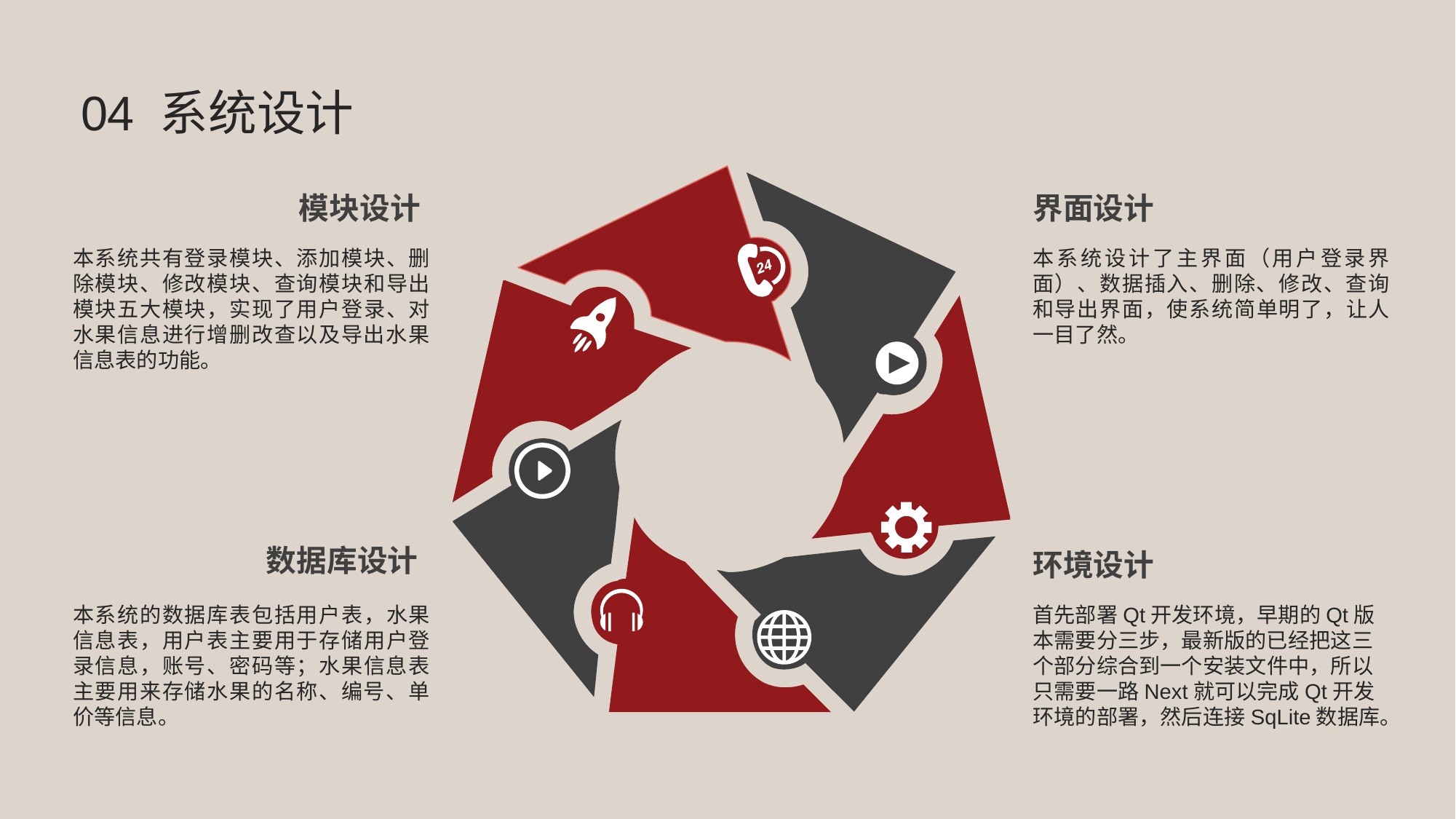

04 系统设计

模块设计
界面设计
本系统共有登录模块、添加模块、删除模块、修改模块、查询模块和导出模块五大模块，实现了用户登录、对水果信息进行增删改查以及导出水果信息表的功能。
本系统设计了主界面（用户登录界面）、数据插入、删除、修改、查询和导出界面，使系统简单明了，让人一目了然。
数据库设计
环境设计
本系统的数据库表包括用户表，水果信息表，用户表主要用于存储用户登录信息，账号、密码等；水果信息表主要用来存储水果的名称、编号、单价等信息。

首先部署Qt开发环境，早期的Qt版本需要分三步，最新版的已经把这三个部分综合到一个安装文件中，所以只需要一路Next就可以完成Qt开发环境的部署，然后连接SqLite数据库。